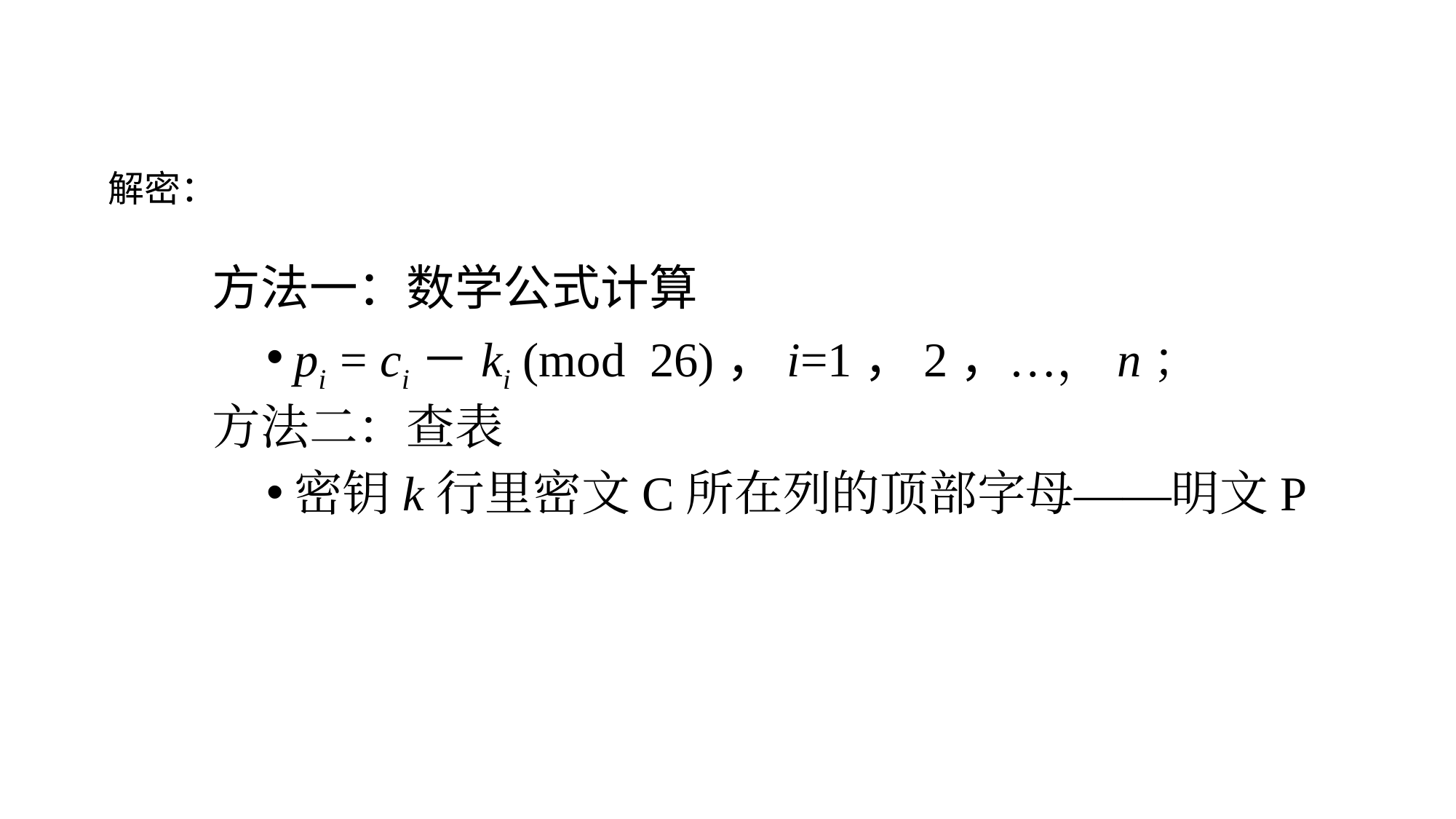

解密：
# 方法一：数学公式计算
pi  = ci－ki (mod  26)，i=1，2，…，n；
方法二：查表
密钥k行里密文C所在列的顶部字母——明文P